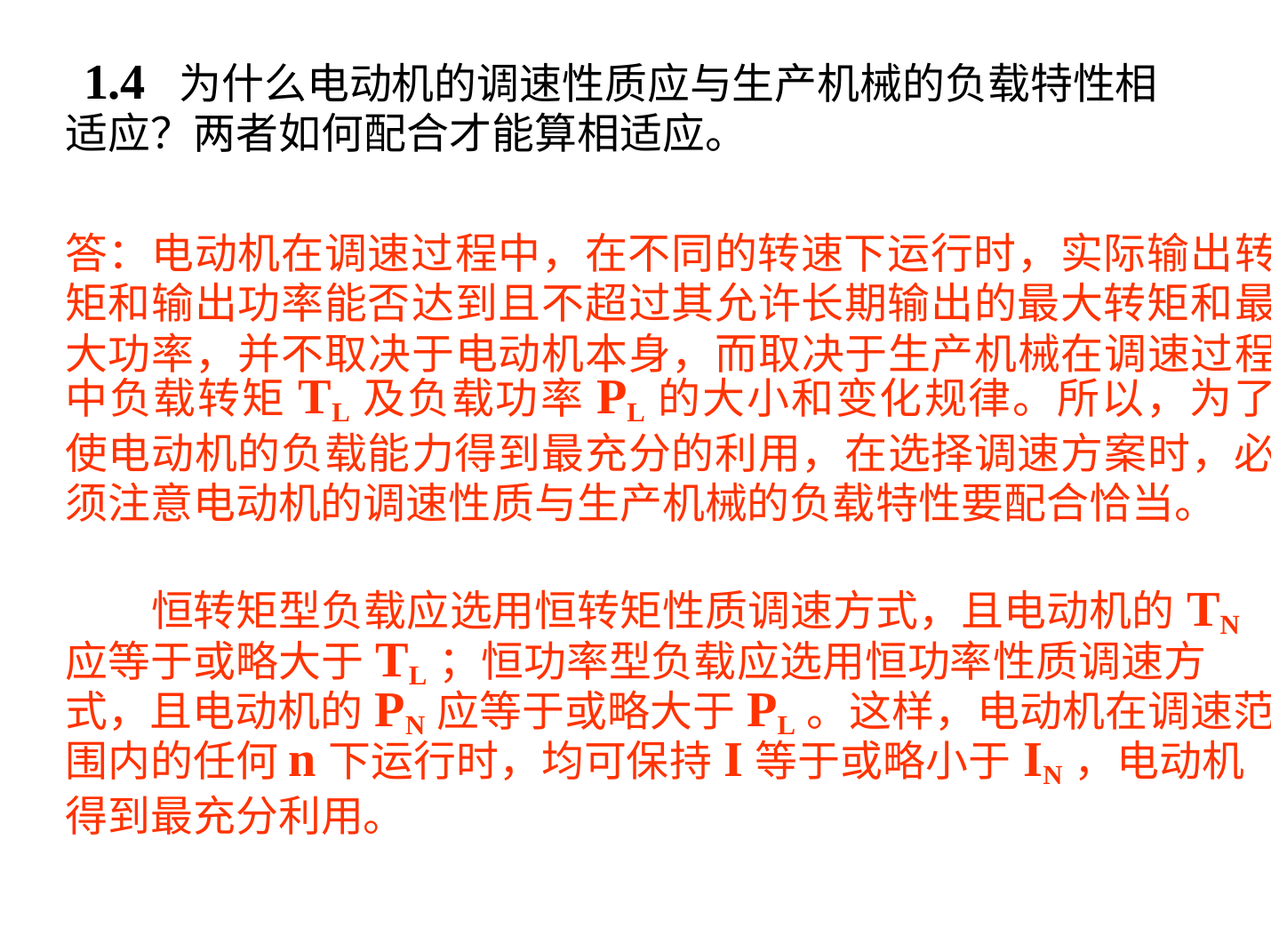

# 1.4	为什么电动机的调速性质应与生产机械的负载特性相
适应？两者如何配合才能算相适应。

答：电动机在调速过程中，在不同的转速下运行时，实际输出转矩和输出功率能否达到且不超过其允许长期输出的最大转矩和最大功率，并不取决于电动机本身，而取决于生产机械在调速过程中负载转矩TL及负载功率PL的大小和变化规律。所以，为了使电动机的负载能力得到最充分的利用，在选择调速方案时，必须注意电动机的调速性质与生产机械的负载特性要配合恰当。

恒转矩型负载应选用恒转矩性质调速方式，且电动机的TN应等于或略大于TL；恒功率型负载应选用恒功率性质调速方式，且电动机的PN应等于或略大于PL。这样，电动机在调速范围内的任何n下运行时，均可保持I等于或略小于IN，电动机得到最充分利用。